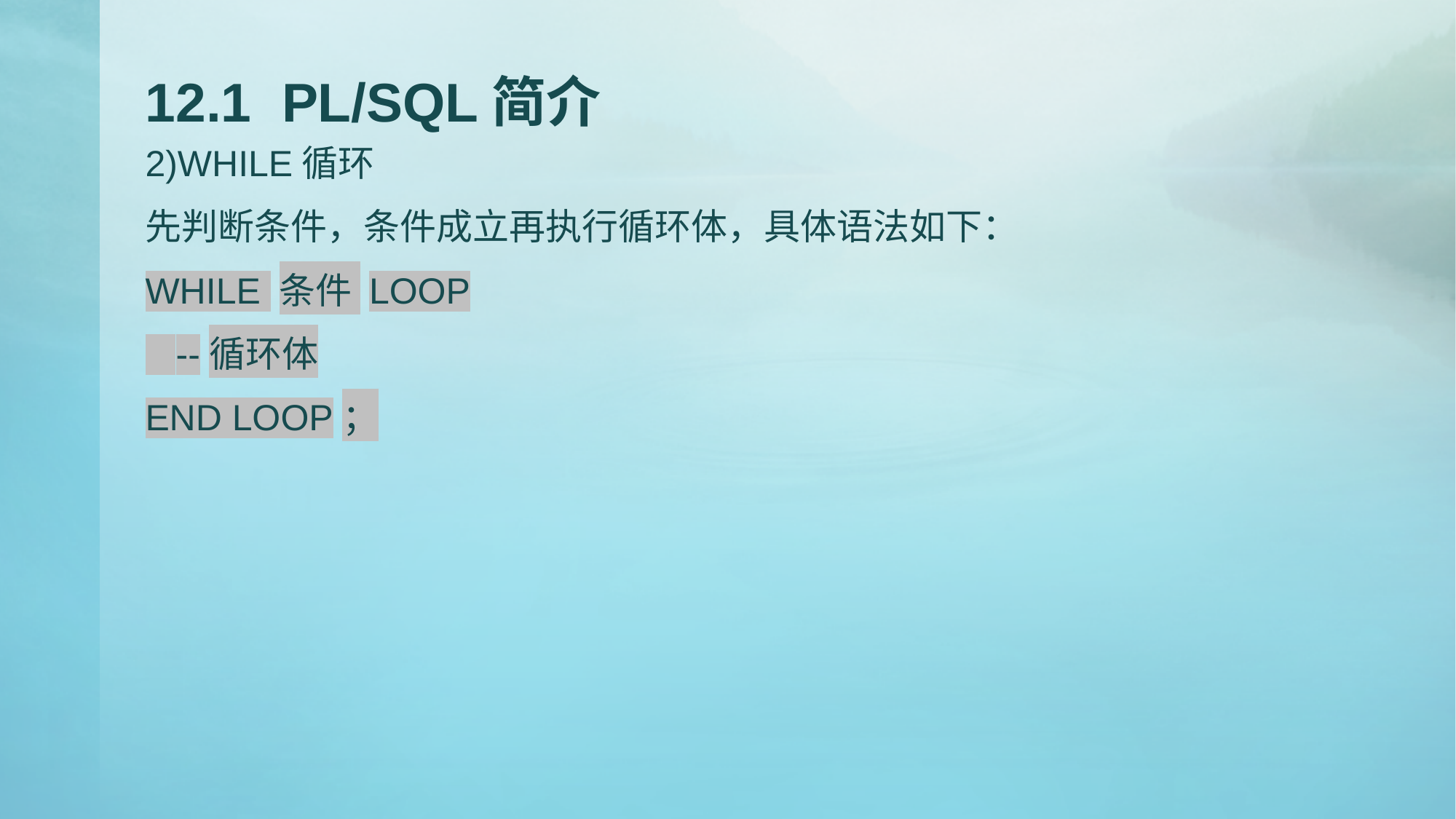

# 12.1  PL/SQL简介
2)WHILE循环
先判断条件，条件成立再执行循环体，具体语法如下：
WHILE 条件 LOOP
   --循环体
END LOOP；